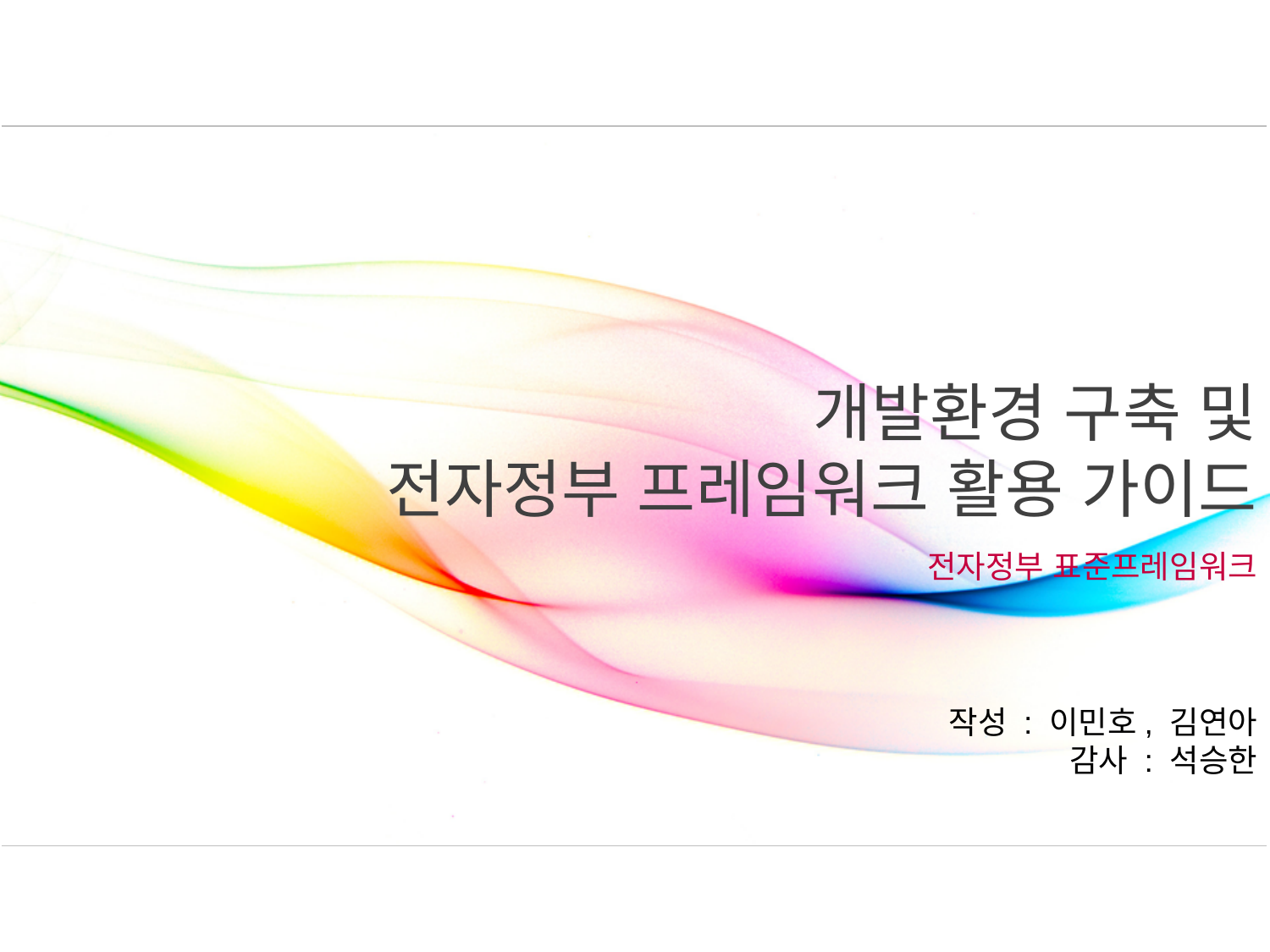

# 개발환경 구축 및 전자정부 프레임워크 활용 가이드
전자정부 표준프레임워크
작성 : 이민호, 김연아
감사 : 석승한